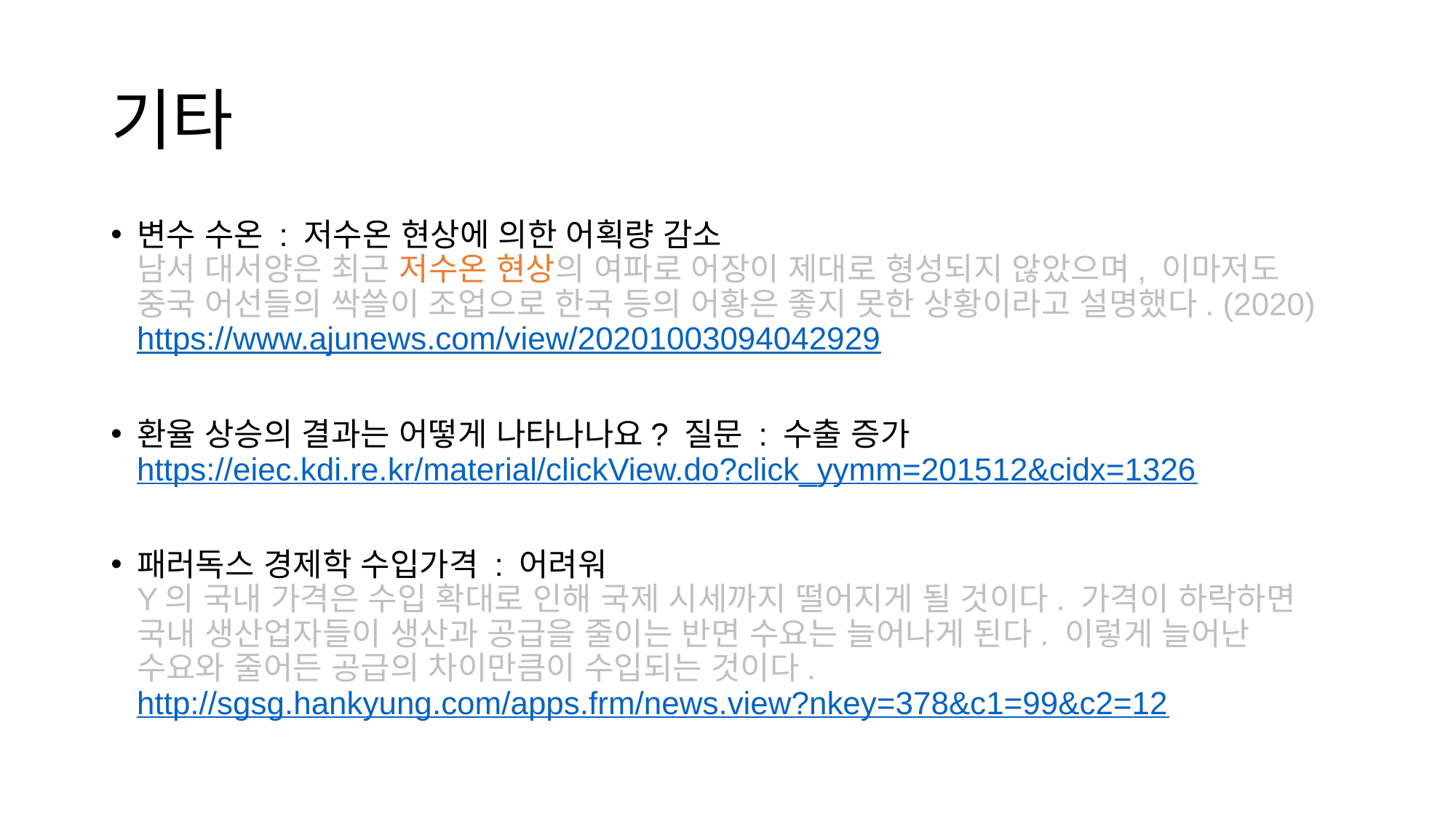

# 기타
변수 수온 : 저수온 현상에 의한 어획량 감소
남서 대서양은 최근 저수온 현상의 여파로 어장이 제대로 형성되지 않았으며, 이마저도 중국 어선들의 싹쓸이 조업으로 한국 등의 어황은 좋지 못한 상황이라고 설명했다. (2020)
https://www.ajunews.com/view/20201003094042929

환율 상승의 결과는 어떻게 나타나나요? 질문 : 수출 증가
https://eiec.kdi.re.kr/material/clickView.do?click_yymm=201512&cidx=1326

패러독스 경제학 수입가격 : 어려워
Y의 국내 가격은 수입 확대로 인해 국제 시세까지 떨어지게 될 것이다. 가격이 하락하면 국내 생산업자들이 생산과 공급을 줄이는 반면 수요는 늘어나게 된다. 이렇게 늘어난 수요와 줄어든 공급의 차이만큼이 수입되는 것이다.
http://sgsg.hankyung.com/apps.frm/news.view?nkey=378&c1=99&c2=12